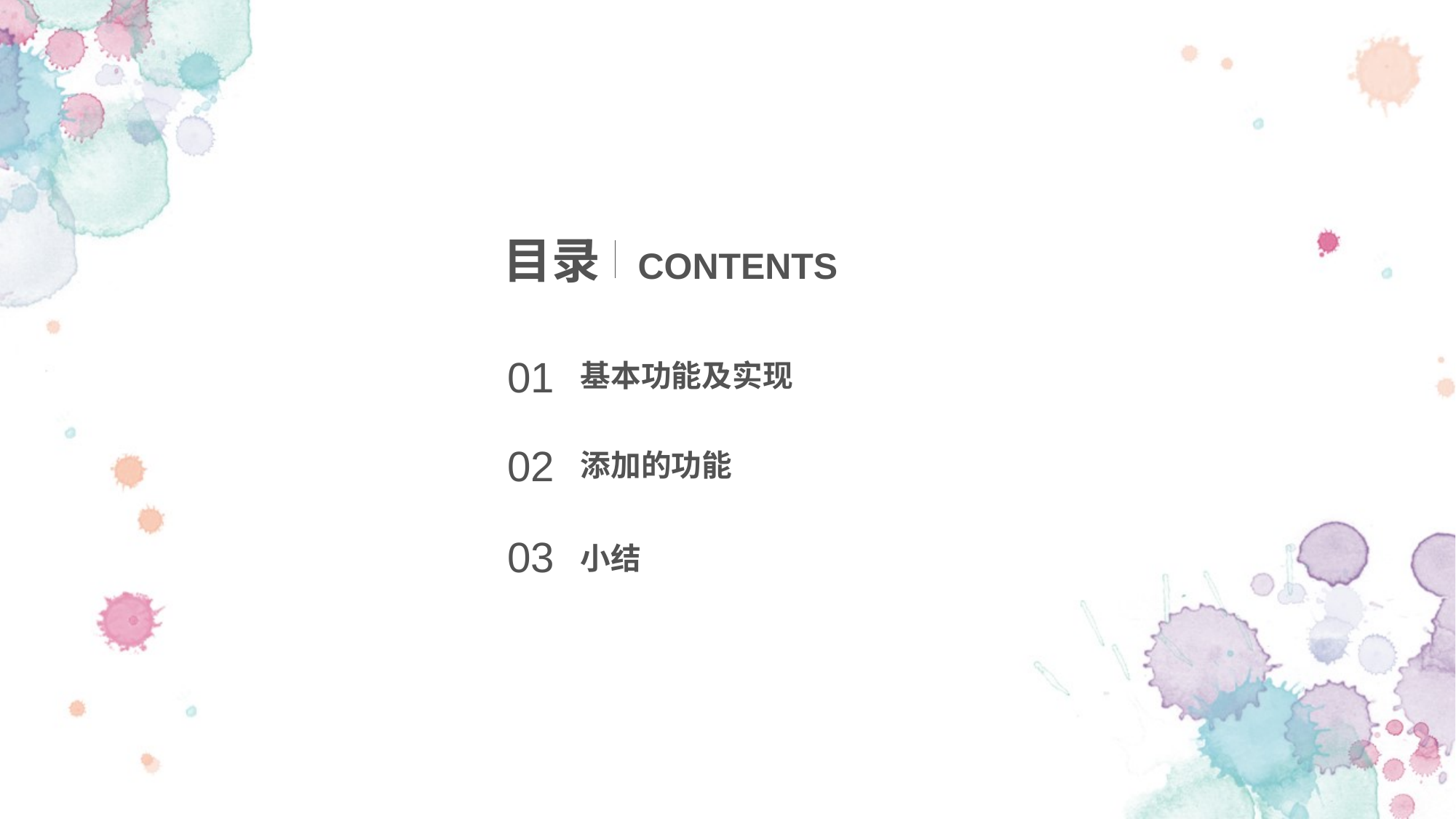

目录
CONTENTS
01

基本功能及实现
02

添加的功能
03

小结